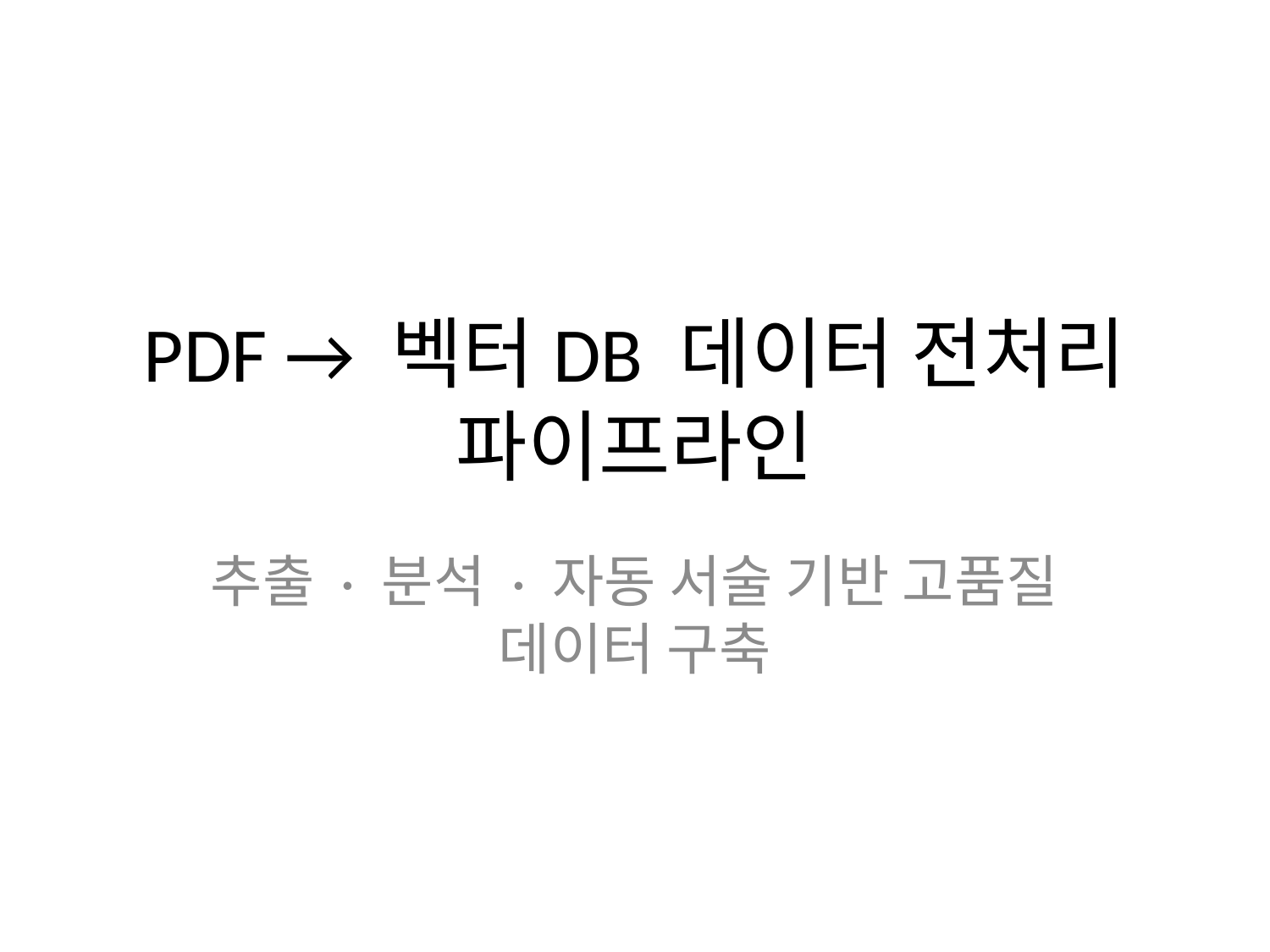

# PDF → 벡터DB 데이터 전처리 파이프라인
추출 · 분석 · 자동 서술 기반 고품질 데이터 구축